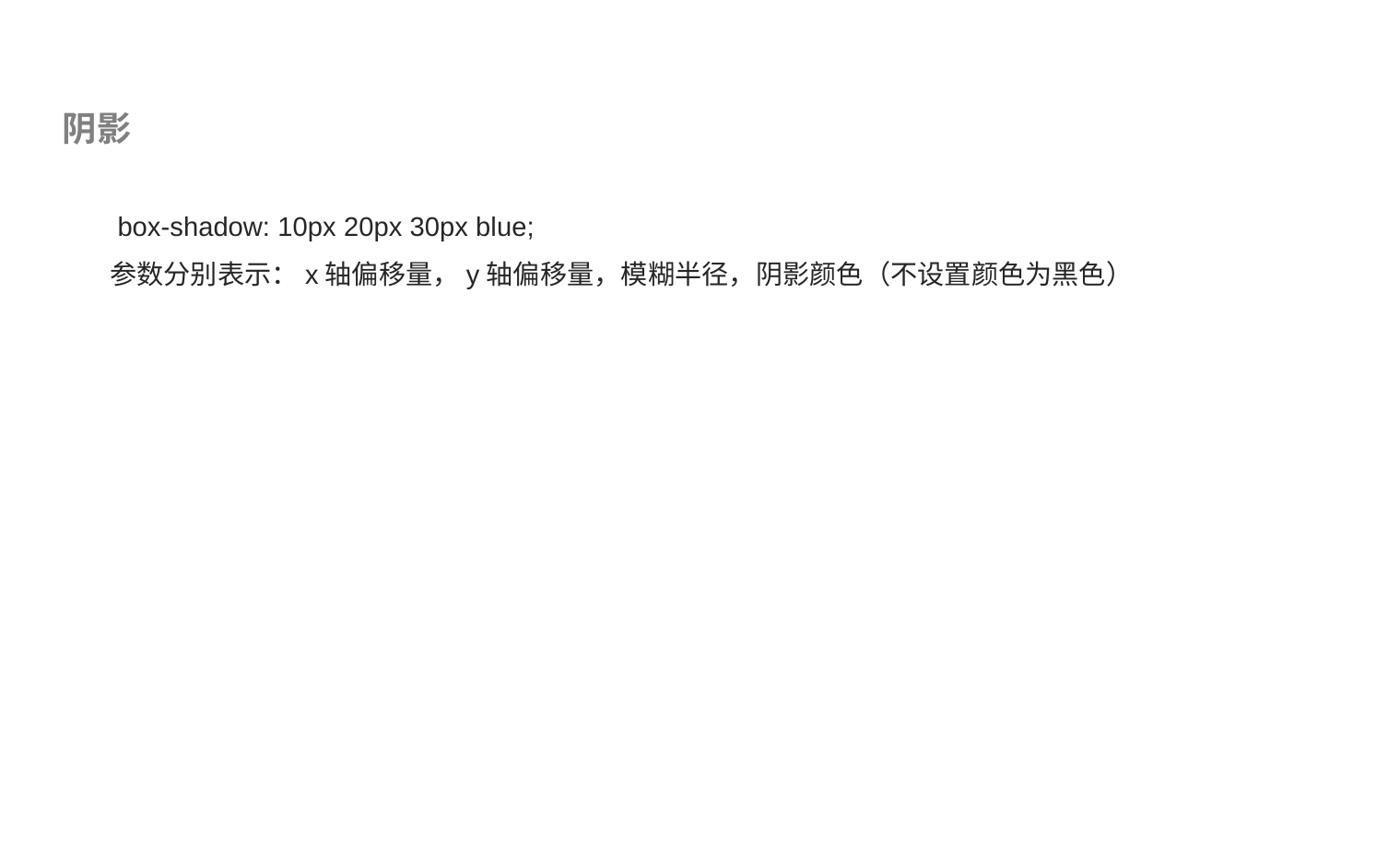

阴影
 box-shadow: 10px 20px 30px blue;
参数分别表示：x轴偏移量，y轴偏移量，模糊半径，阴影颜色（不设置颜色为黑色）